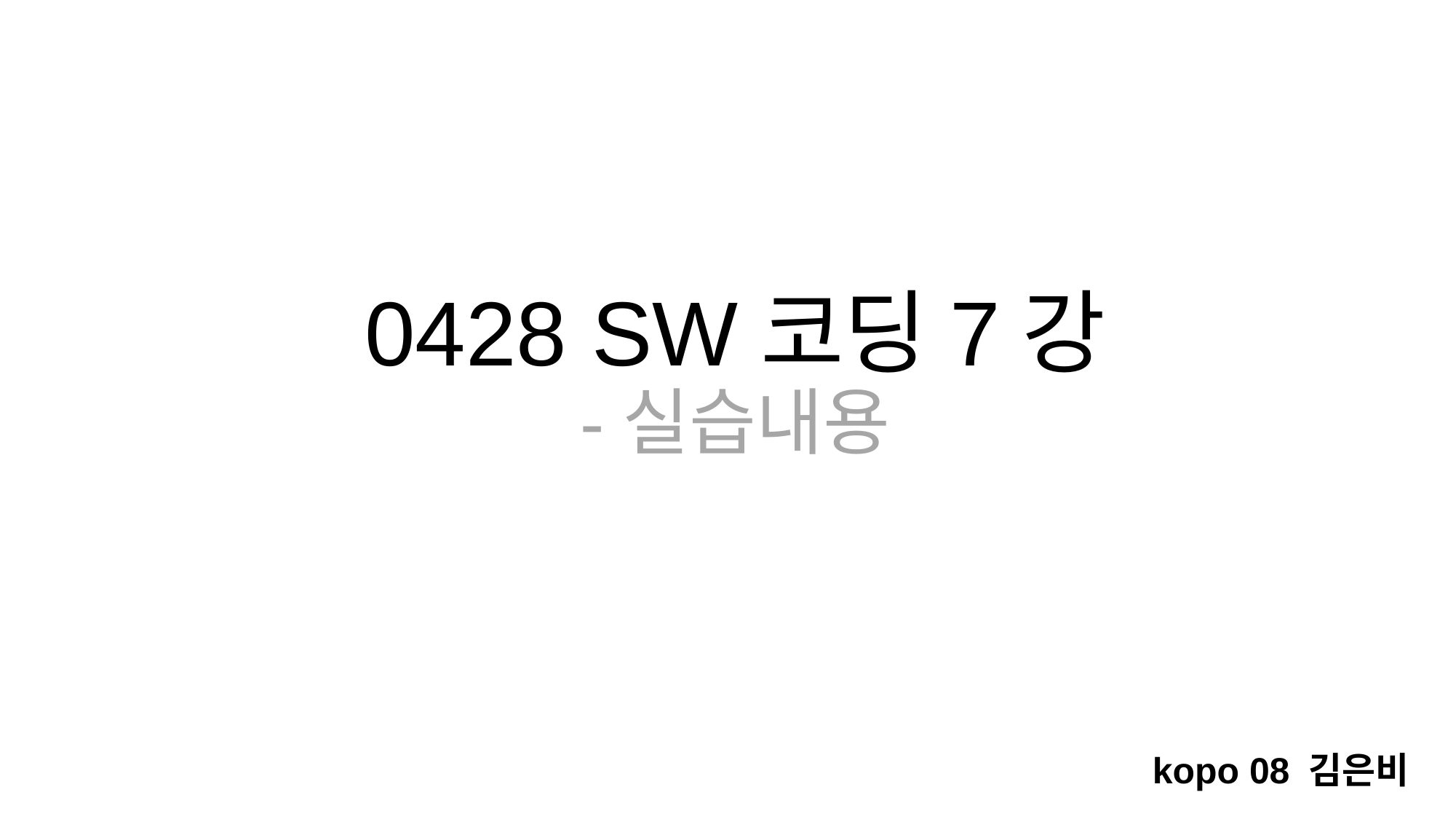

# 0428 SW코딩7강 -실습내용
kopo 08 김은비